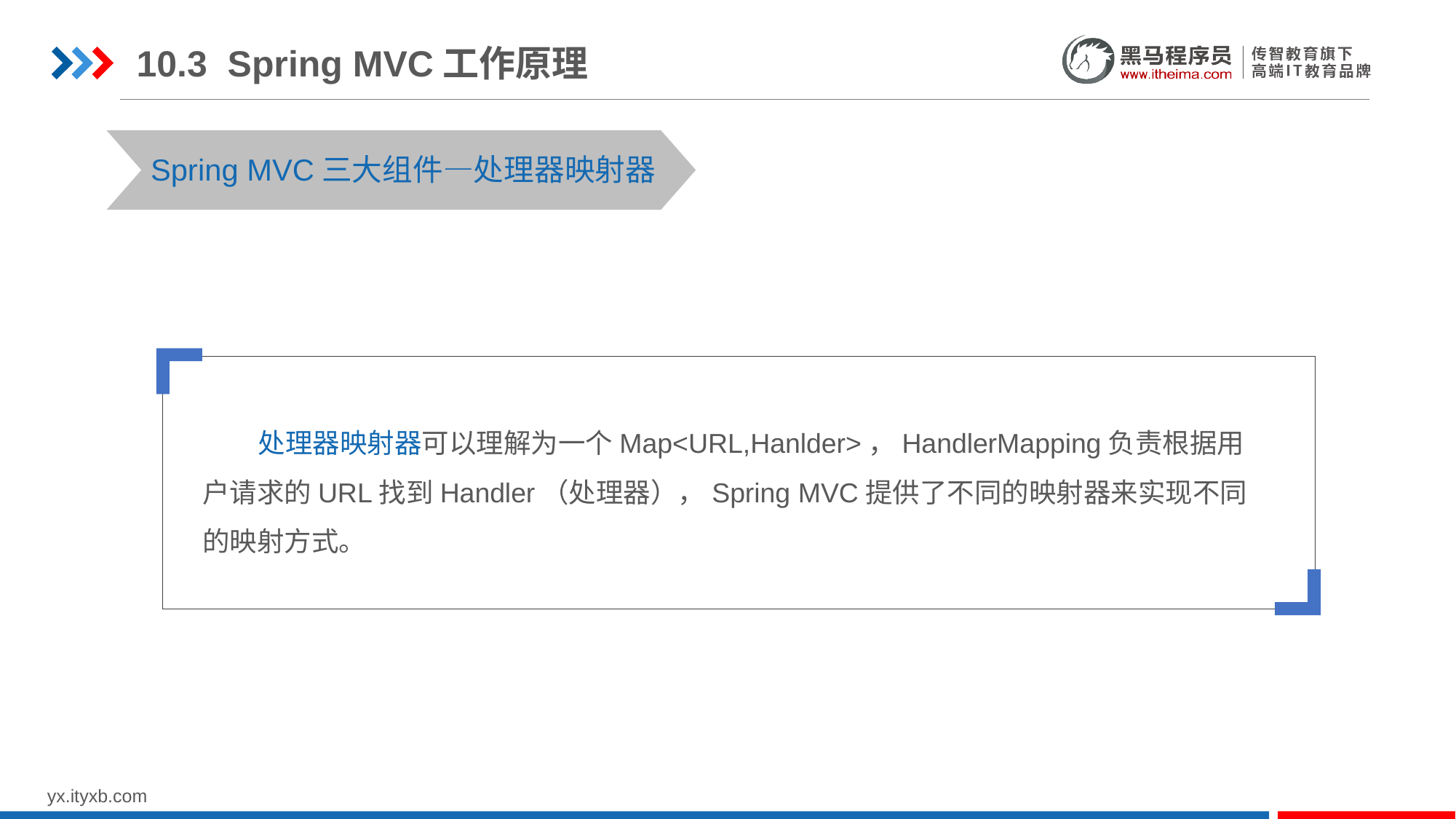

10.3  Spring MVC工作原理

Spring MVC三大组件—处理器映射器

        处理器映射器可以理解为一个Map<URL,Hanlder>，HandlerMapping负责根据用户请求的URL找到Handler（处理器），Spring MVC提供了不同的映射器来实现不同的映射方式。